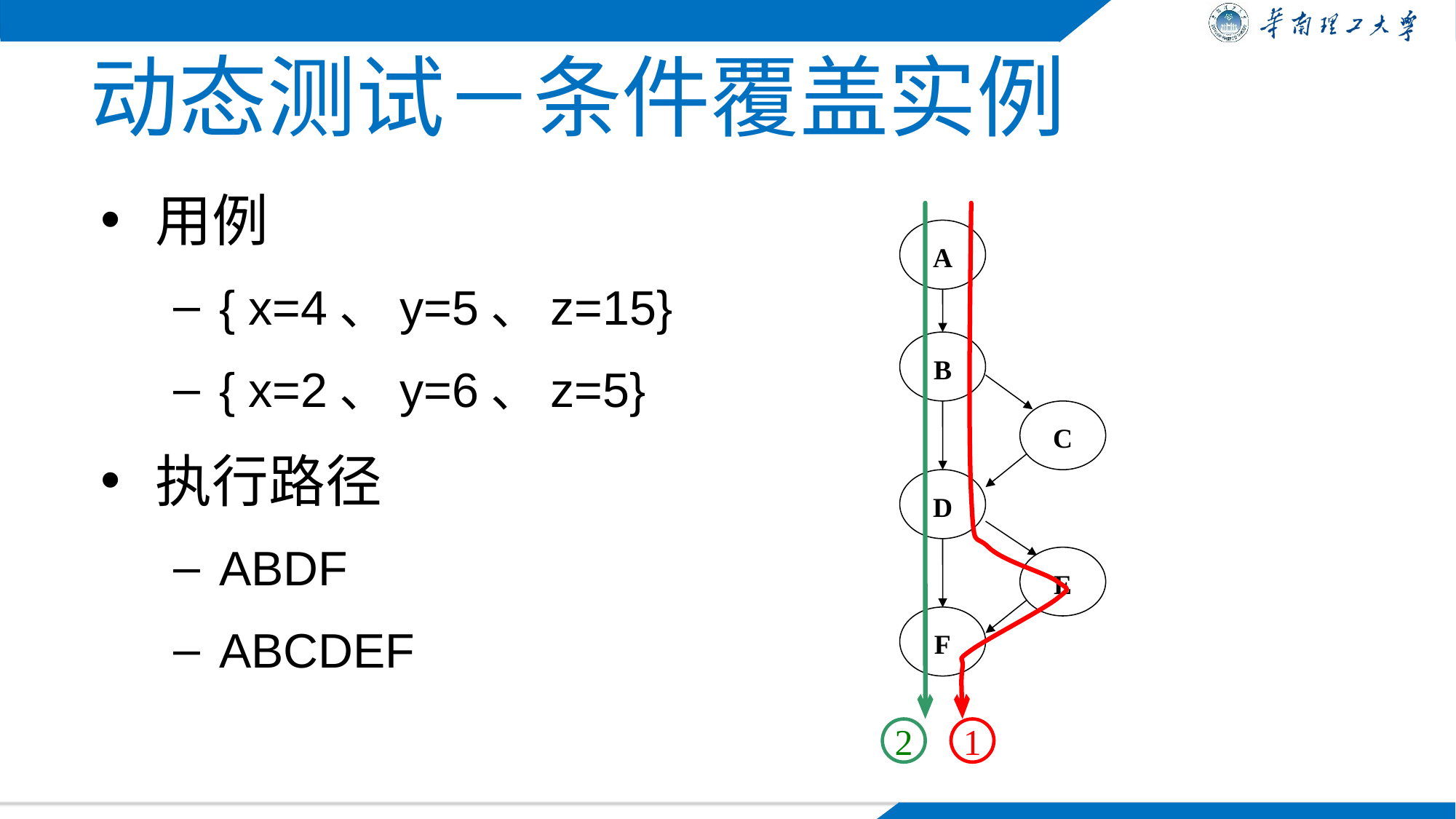

# 动态测试－条件覆盖实例
用例
{ x=4、y=5、z=15}
{ x=2、y=6、z=5}
执行路径
ABDF
ABCDEF

A

B

C

D

E

F
2
1
15